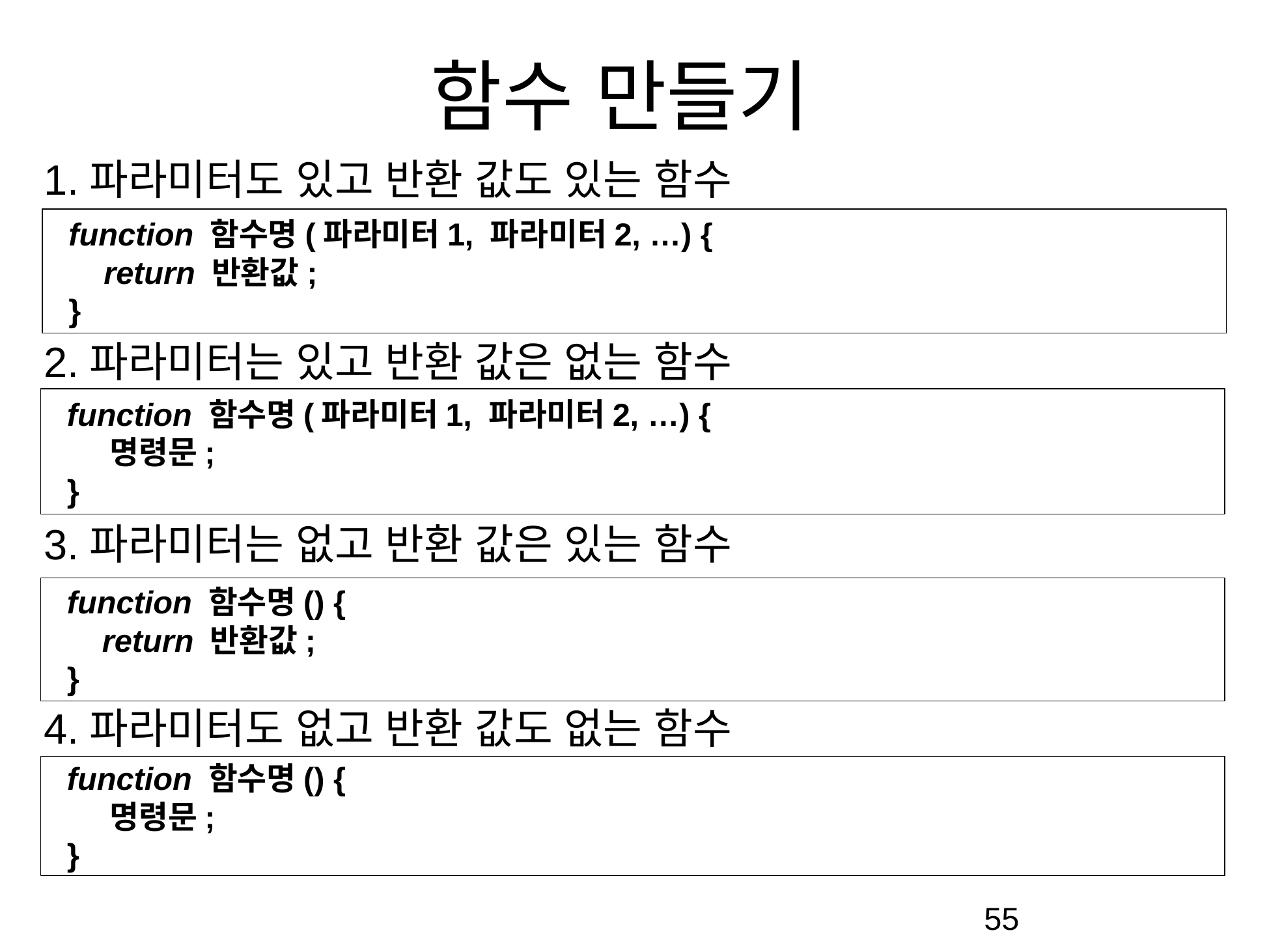

함수 만들기
파라미터도 있고 반환 값도 있는 함수

파라미터는 있고 반환 값은 없는 함수

파라미터는 없고 반환 값은 있는 함수

파라미터도 없고 반환 값도 없는 함수
function 함수명(파라미터1, 파라미터2, …) {
    return 반환값;
}
function 함수명(파라미터1, 파라미터2, …) {
    명령문;
}
function 함수명() {
    return 반환값;
}
function 함수명() {
    명령문;
}
55